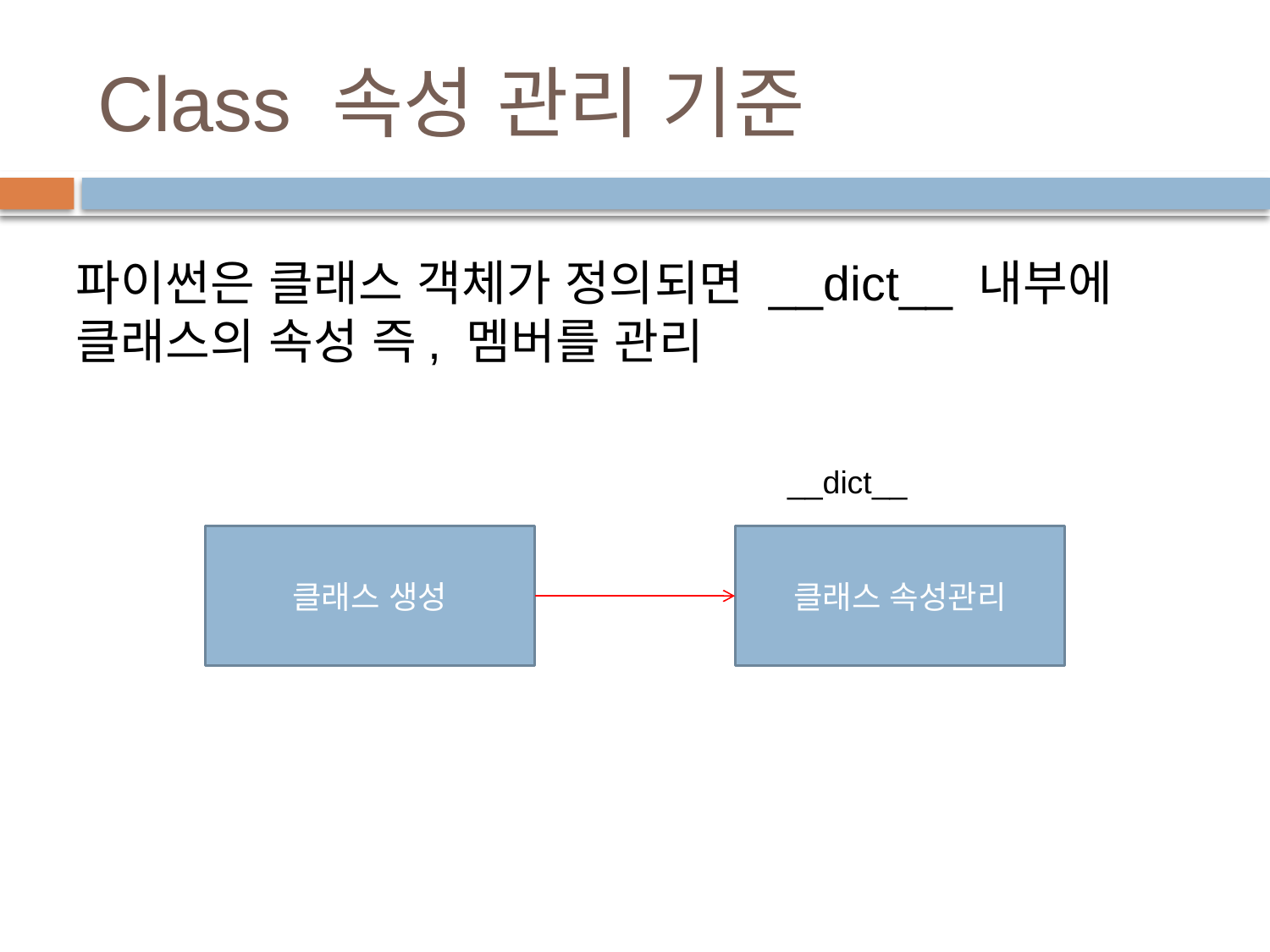

# Class 속성 관리 기준
파이썬은 클래스 객체가 정의되면 __dict__ 내부에 클래스의 속성 즉, 멤버를 관리
__dict__
클래스 생성
클래스 속성관리